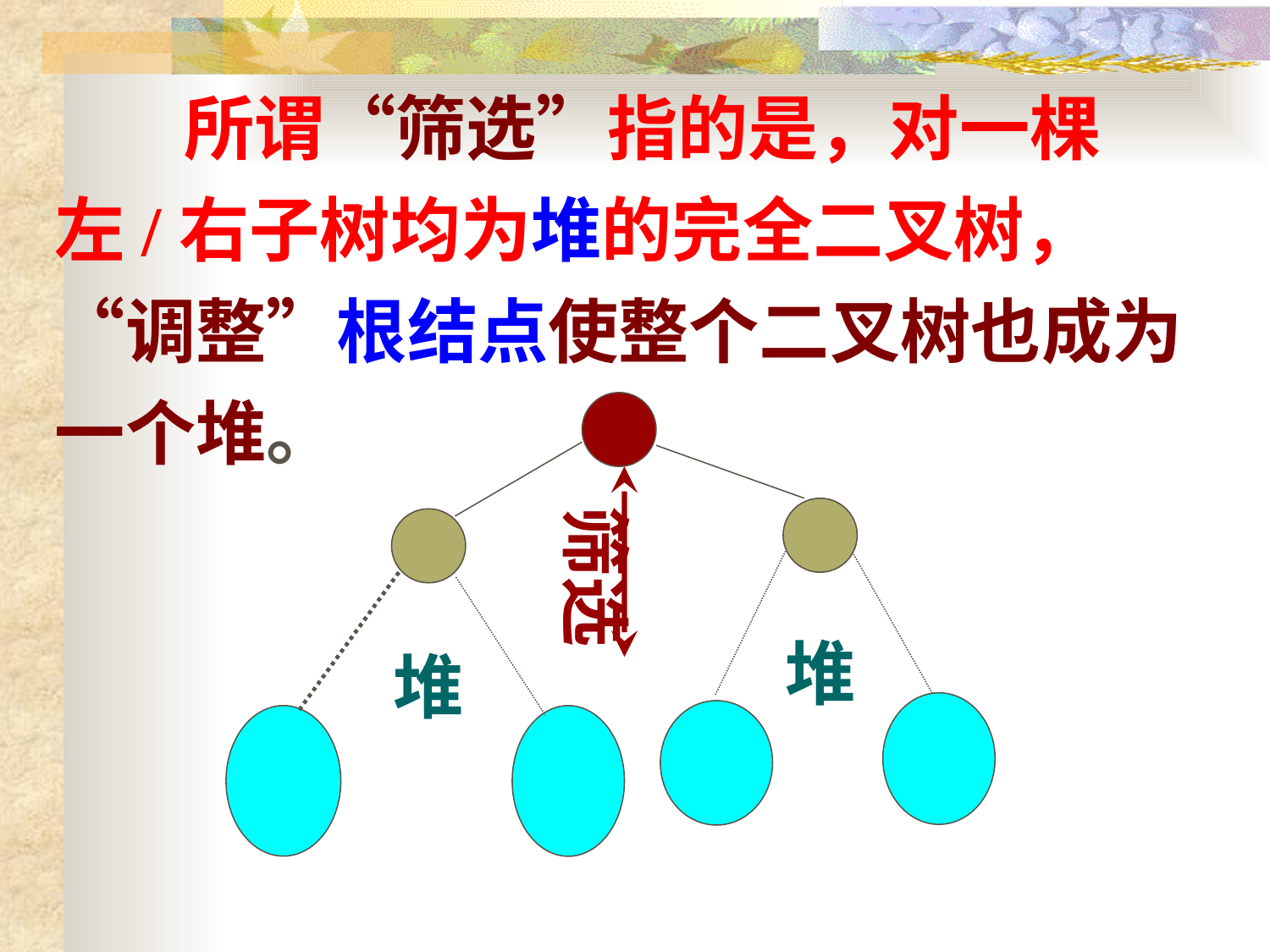

所谓“筛选”指的是，对一棵左/右子树均为堆的完全二叉树，“调整”根结点使整个二叉树也成为一个堆。

筛选

堆
堆